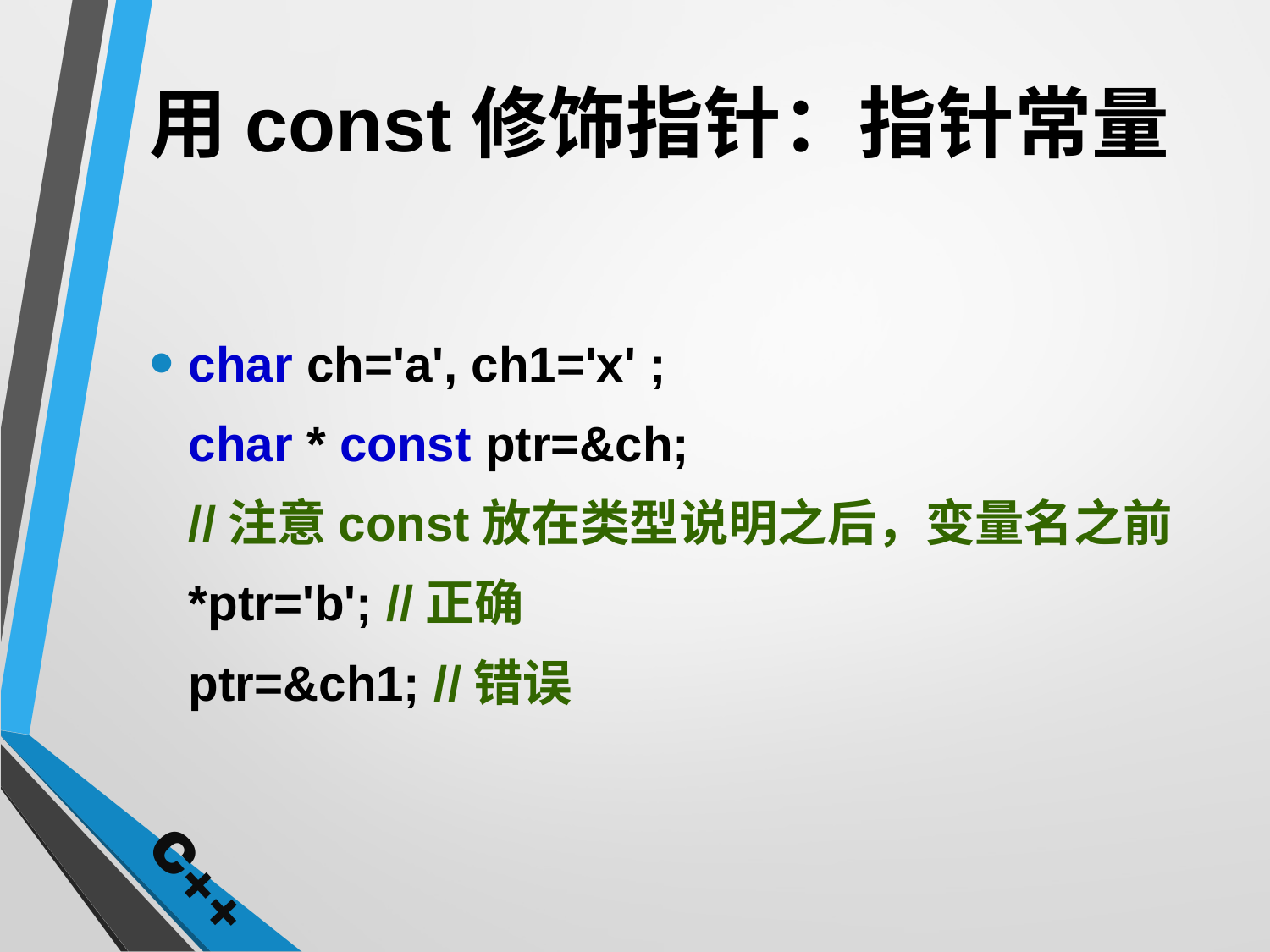

# 用const修饰指针：指针常量
char ch='a', ch1='x' ;
	char * const ptr=&ch;
	//注意const放在类型说明之后，变量名之前
	*ptr='b'; //正确
	ptr=&ch1; //错误